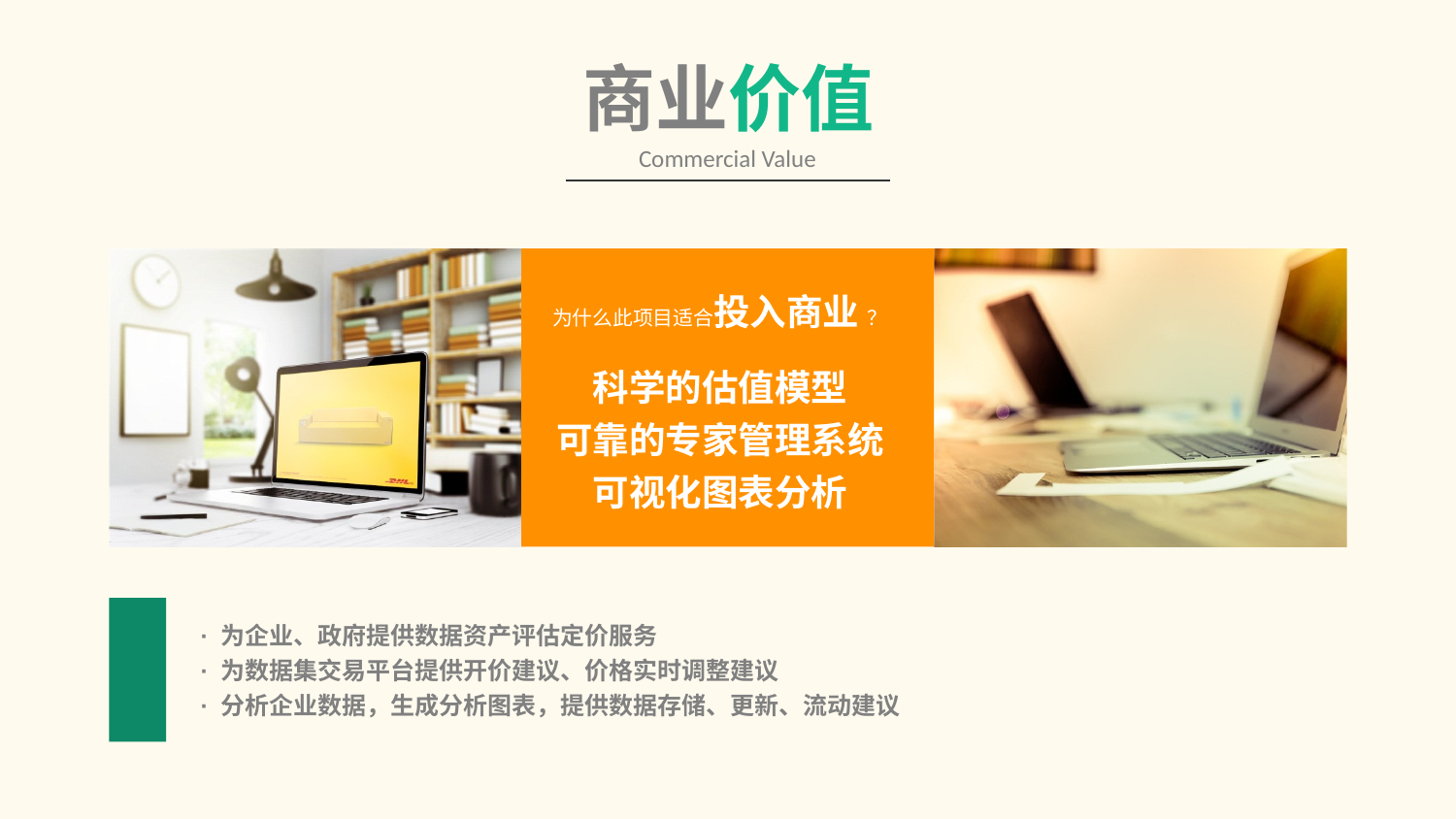

商业价值
Commercial Value

为什么此项目适合投入商业 ？

科学的估值模型
可靠的专家管理系统
可视化图表分析

· 为企业、政府提供数据资产评估定价服务
· 为数据集交易平台提供开价建议、价格实时调整建议
· 分析企业数据，生成分析图表，提供数据存储、更新、流动建议